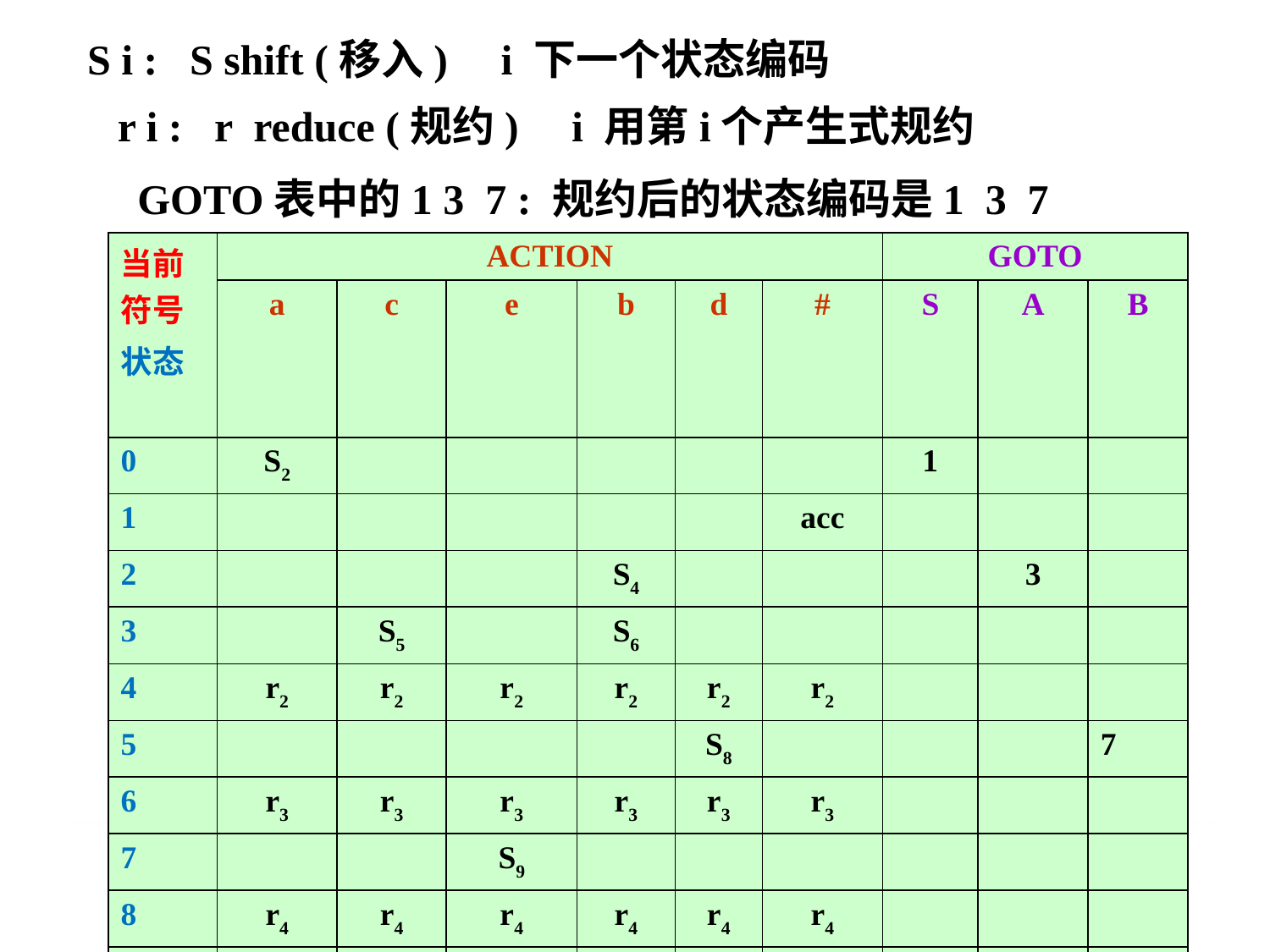

S i :   S shift (移入)     i 下一个状态编码
r i :   r  reduce (规约)     i 用第i个产生式规约
GOTO表中的1 3  7 : 规约后的状态编码是1  3  7
| 当前符号 状态 | ACTION |  |  |  |  |  | GOTO |  |  |
| --- | --- | --- | --- | --- | --- | --- | --- | --- | --- |
|  | a | c | e | b | d | # | S | A | B |
| 0 | S2 |  |  |  |  |  | 1 |  |  |
| 1 |  |  |  |  |  | acc |  |  |  |
| 2 |  |  |  | S4 |  |  |  | 3 |  |
| 3 |  | S5 |  | S6 |  |  |  |  |  |
| 4 | r2 | r2 | r2 | r2 | r2 | r2 |  |  |  |
| 5 |  |  |  |  | S8 |  |  |  | 7 |
| 6 | r3 | r3 | r3 | r3 | r3 | r3 |  |  |  |
| 7 |  |  | S9 |  |  |  |  |  |  |
| 8 | r4 | r4 | r4 | r4 | r4 | r4 |  |  |  |
| 9 | r1 | r1 | r1 | r1 | r1 | r1 |  |  |  |